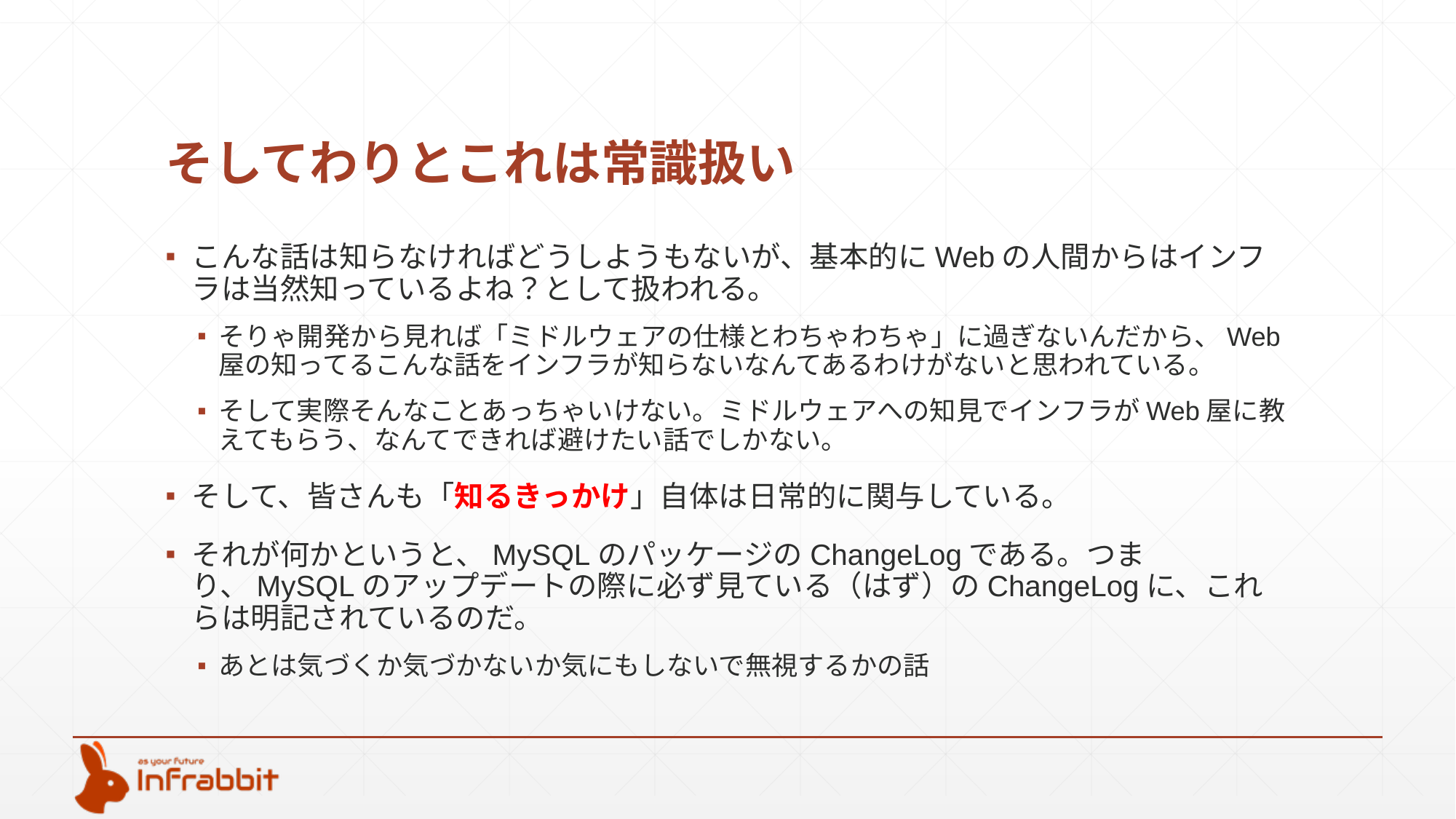

# そしてわりとこれは常識扱い
こんな話は知らなければどうしようもないが、基本的にWebの人間からはインフラは当然知っているよね？として扱われる。
そりゃ開発から見れば「ミドルウェアの仕様とわちゃわちゃ」に過ぎないんだから、Web屋の知ってるこんな話をインフラが知らないなんてあるわけがないと思われている。
そして実際そんなことあっちゃいけない。ミドルウェアへの知見でインフラがWeb屋に教えてもらう、なんてできれば避けたい話でしかない。
そして、皆さんも「知るきっかけ」自体は日常的に関与している。
それが何かというと、MySQLのパッケージのChangeLogである。つまり、MySQLのアップデートの際に必ず見ている（はず）のChangeLogに、これらは明記されているのだ。
あとは気づくか気づかないか気にもしないで無視するかの話